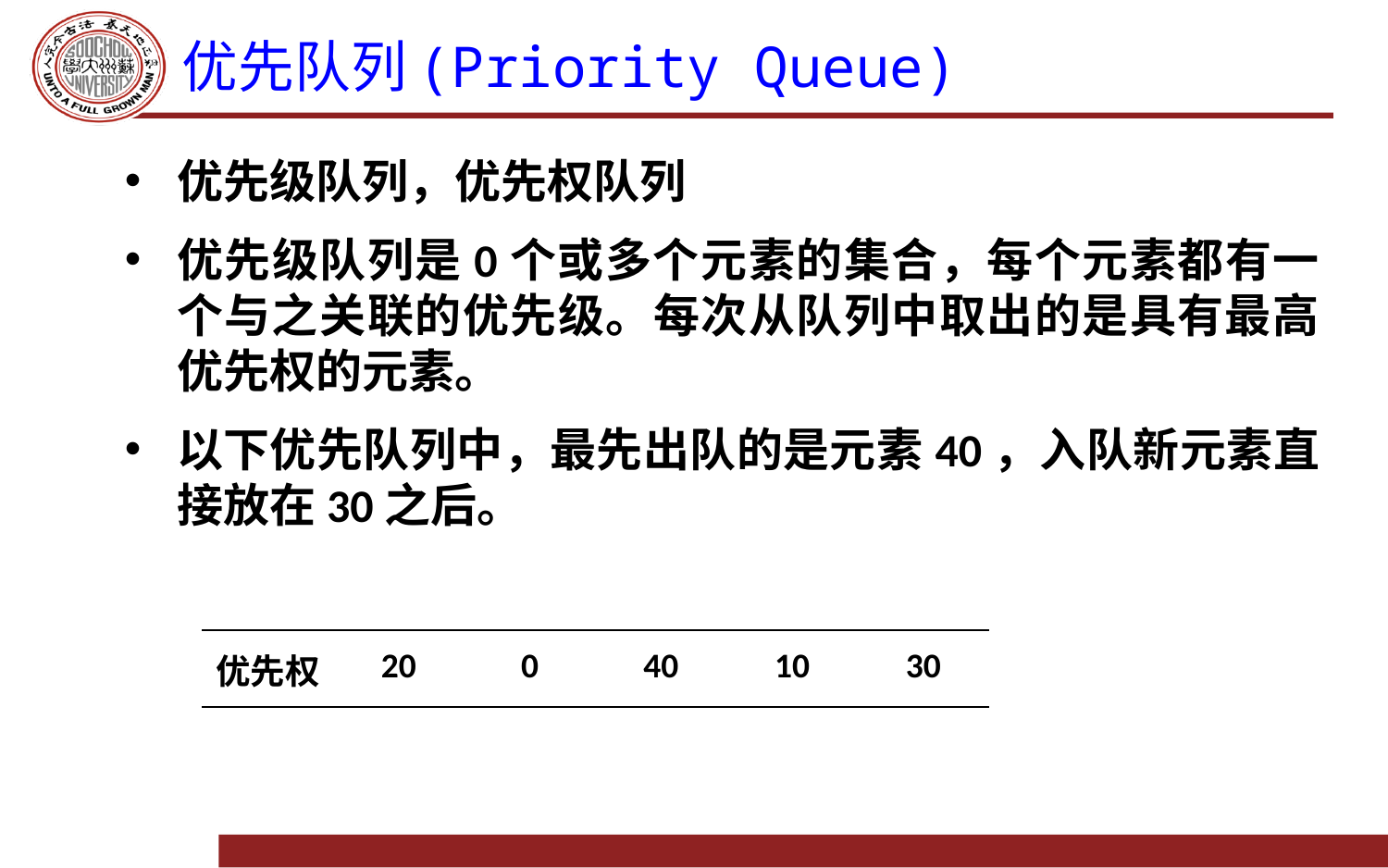

# 优先队列(Priority Queue)
优先级队列，优先权队列
优先级队列是0个或多个元素的集合，每个元素都有一个与之关联的优先级。每次从队列中取出的是具有最高优先权的元素。
以下优先队列中，最先出队的是元素40，入队新元素直接放在30之后。

| 优先权 | 20 | 0 | 40 | 10 | 30 |
| --- | --- | --- | --- | --- | --- |